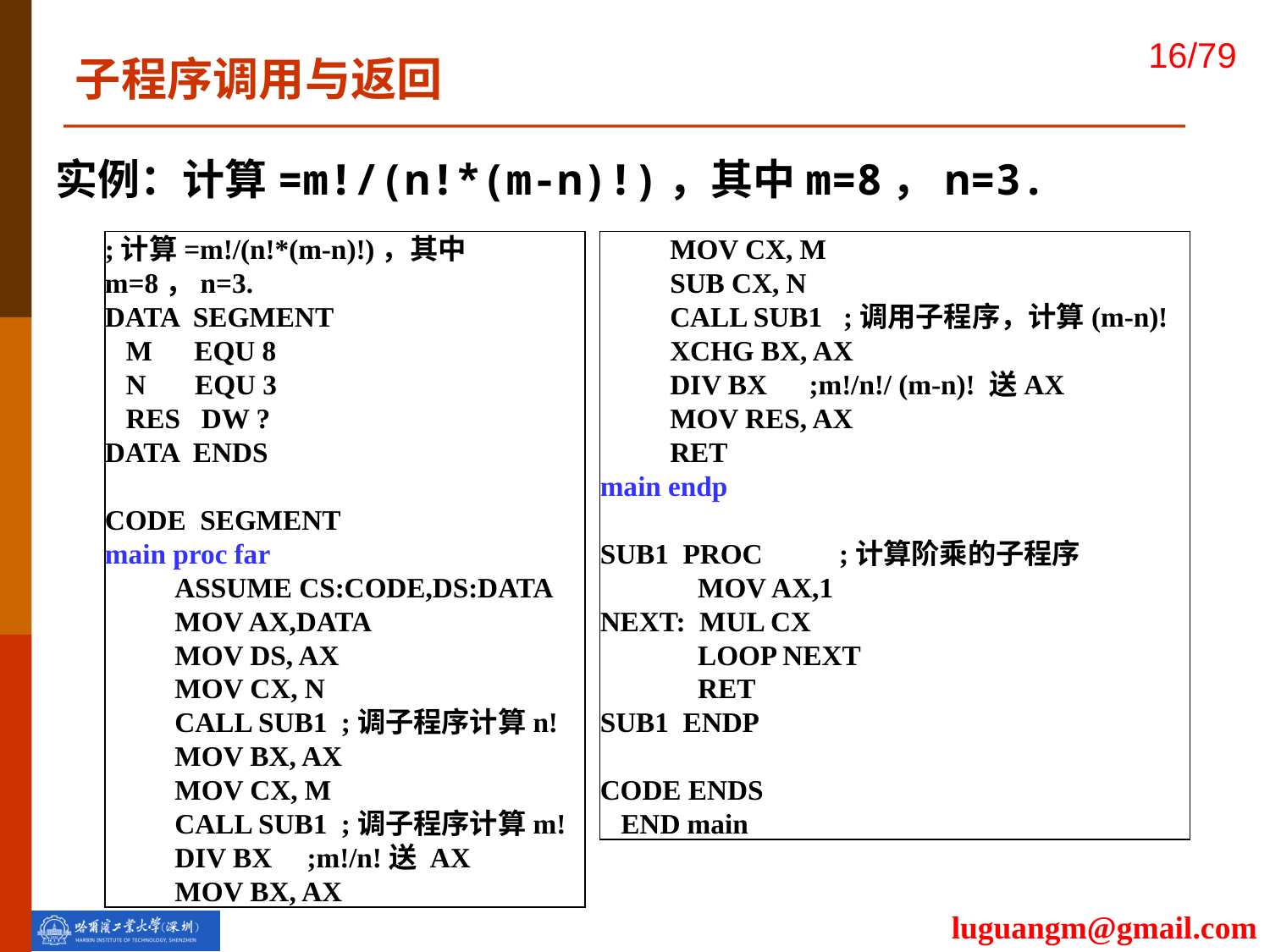

子程序调用与返回
实例：计算=m!/(n!*(m-n)!)，其中m=8，n=3.
;计算=m!/(n!*(m-n)!)，其中m=8，n=3.
DATA  SEGMENT
   M      EQU 8
   N       EQU 3
   RES   DW ?
DATA  ENDS

CODE  SEGMENT
main proc far
          ASSUME CS:CODE,DS:DATA
          MOV AX,DATA
          MOV DS, AX
          MOV CX, N
          CALL SUB1  ;调子程序计算n!
          MOV BX, AX
          MOV CX, M
          CALL SUB1  ;调子程序计算m!
          DIV BX     ;m!/n!送 AX
          MOV BX, AX
          MOV CX, M
          SUB CX, N
          CALL SUB1   ;调用子程序，计算(m-n)!
          XCHG BX, AX
          DIV BX      ;m!/n!/ (m-n)! 送AX
          MOV RES, AX
          RET
main endp

SUB1  PROC           ;计算阶乘的子程序
              MOV AX,1
NEXT:  MUL CX
              LOOP NEXT
              RET
SUB1  ENDP

CODE ENDS
   END main